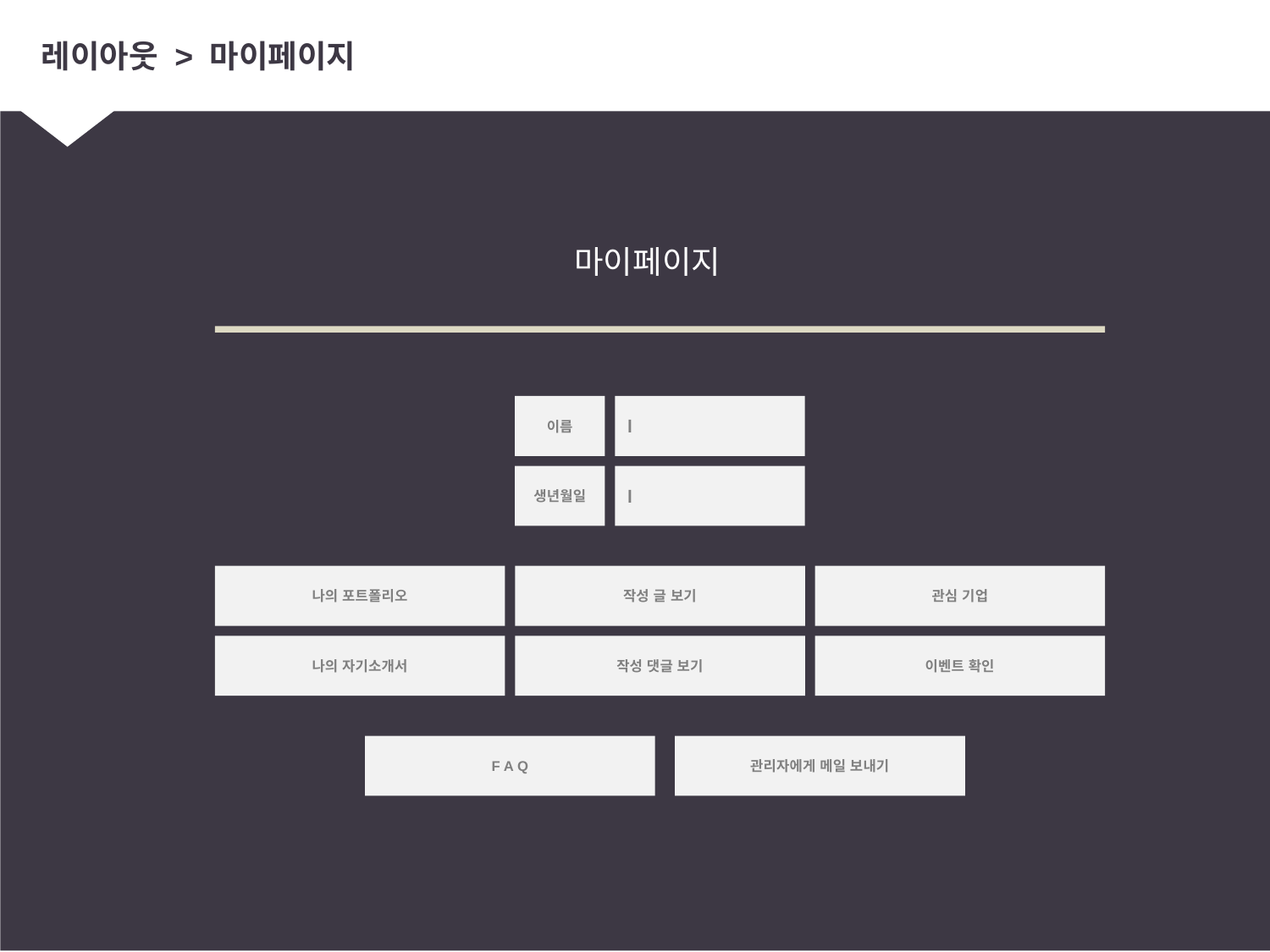

# 레이아웃 > 마이페이지
마이페이지

이름
l
생년월일
l
나의 포트폴리오
작성 글 보기
관심 기업
나의 자기소개서
작성 댓글 보기
이벤트 확인
F A Q
관리자에게 메일 보내기